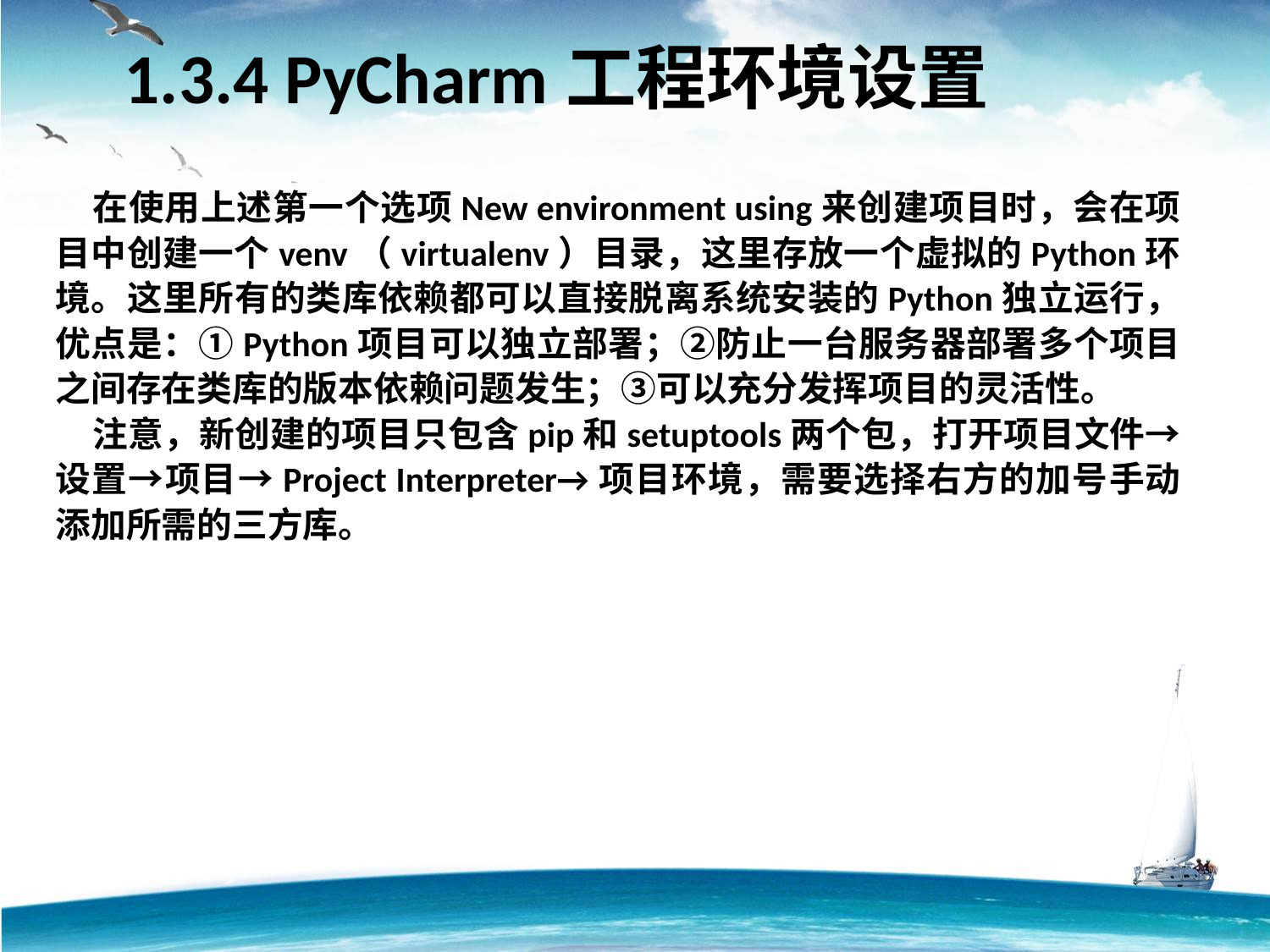

1.3.4 PyCharm工程环境设置
在使用上述第一个选项New environment using来创建项目时，会在项目中创建一个venv（virtualenv）目录，这里存放一个虚拟的Python环境。这里所有的类库依赖都可以直接脱离系统安装的Python独立运行，优点是：①Python项目可以独立部署；②防止一台服务器部署多个项目之间存在类库的版本依赖问题发生；③可以充分发挥项目的灵活性。
注意，新创建的项目只包含pip和setuptools两个包，打开项目文件→设置→项目→Project Interpreter→项目环境，需要选择右方的加号手动添加所需的三方库。